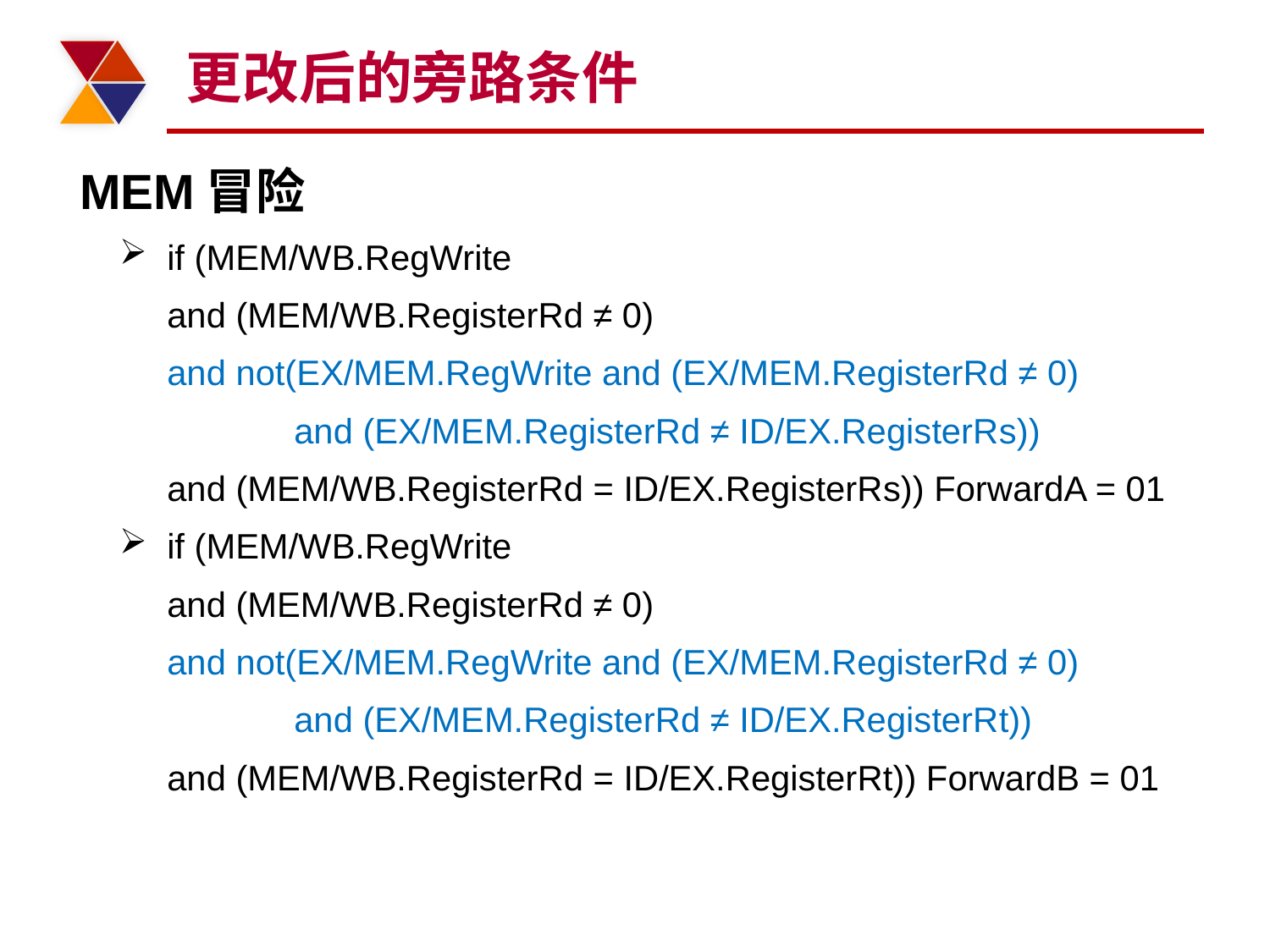

# 更改后的旁路条件
MEM冒险
if (MEM/WB.RegWrite
	and (MEM/WB.RegisterRd ≠ 0)
	and not(EX/MEM.RegWrite and (EX/MEM.RegisterRd ≠ 0)
		and (EX/MEM.RegisterRd ≠ ID/EX.RegisterRs))
	and (MEM/WB.RegisterRd = ID/EX.RegisterRs)) ForwardA = 01
if (MEM/WB.RegWrite
	and (MEM/WB.RegisterRd ≠ 0)
	and not(EX/MEM.RegWrite and (EX/MEM.RegisterRd ≠ 0)
		and (EX/MEM.RegisterRd ≠ ID/EX.RegisterRt))
	and (MEM/WB.RegisterRd = ID/EX.RegisterRt)) ForwardB = 01